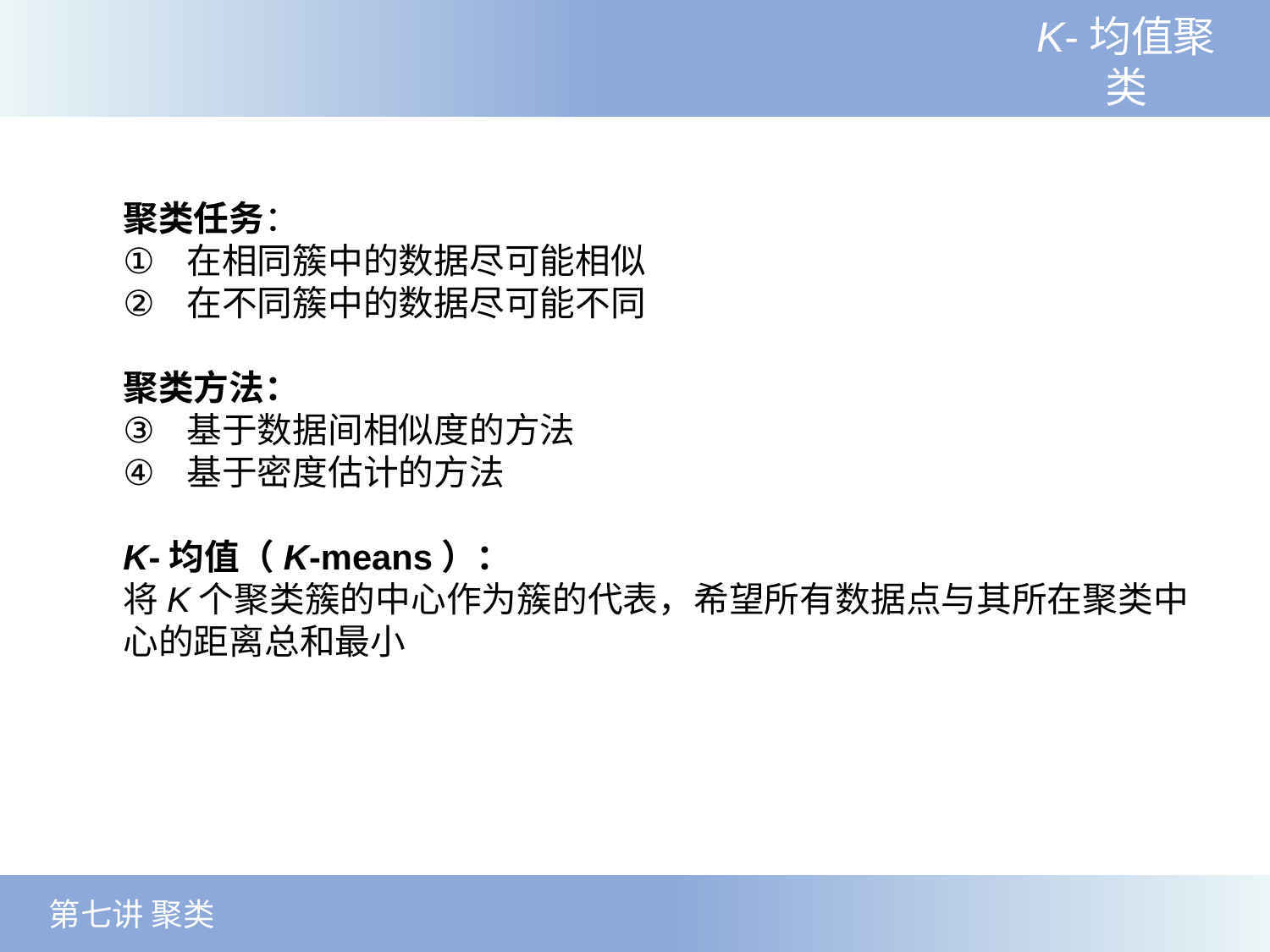

K-均值聚类
聚类任务：
在相同簇中的数据尽可能相似
在不同簇中的数据尽可能不同

聚类方法：
基于数据间相似度的方法
基于密度估计的方法

K-均值（K-means）：
将K个聚类簇的中心作为簇的代表，希望所有数据点与其所在聚类中心的距离总和最小
    第七讲 聚类